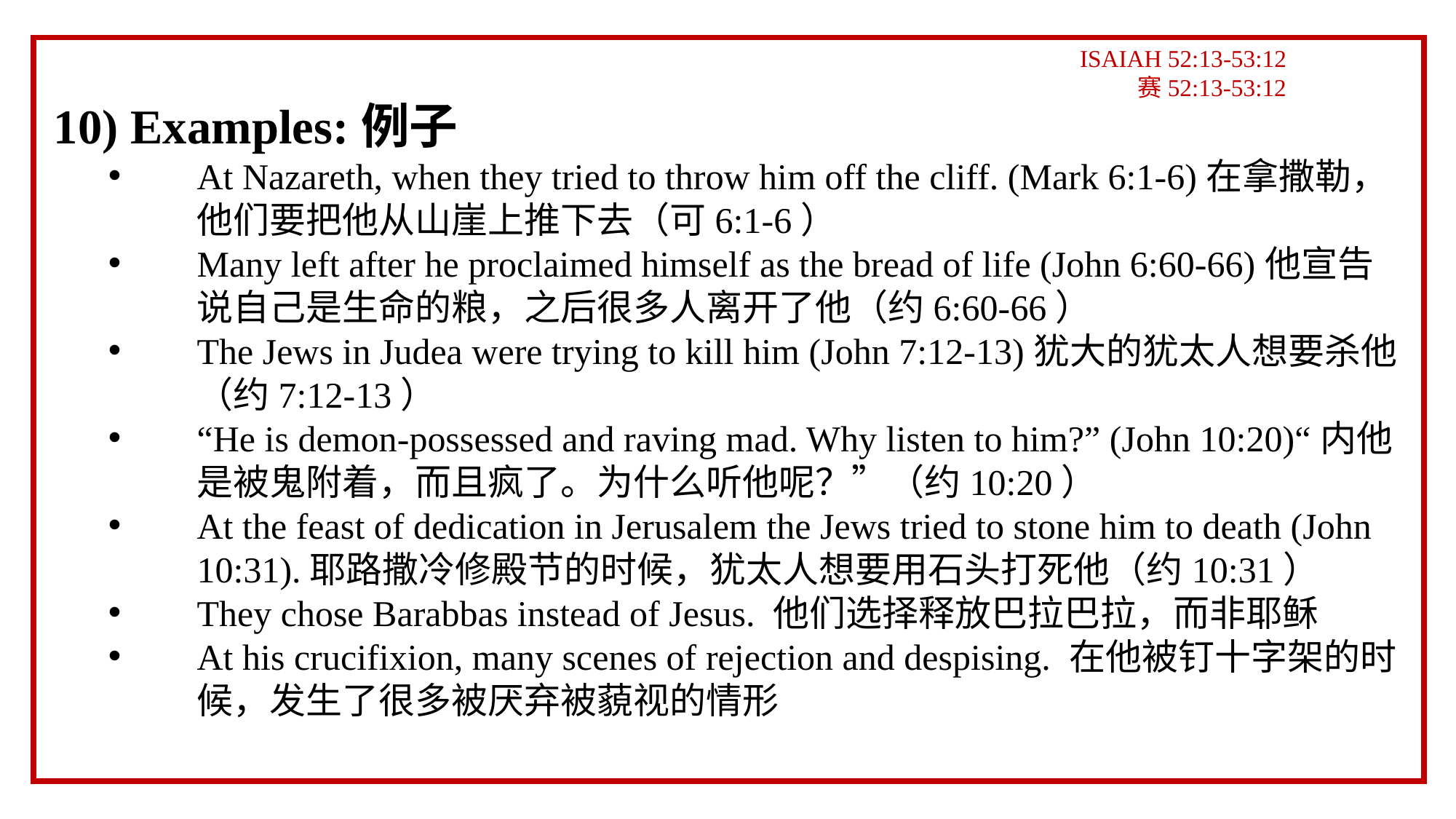

ISAIAH 52:13-53:12
赛52:13-53:12
10) Examples:例子
At Nazareth, when they tried to throw him off the cliff. (Mark 6:1-6)在拿撒勒，他们要把他从山崖上推下去（可6:1-6）
Many left after he proclaimed himself as the bread of life (John 6:60-66)他宣告说自己是生命的粮，之后很多人离开了他（约6:60-66）
The Jews in Judea were trying to kill him (John 7:12-13)犹大的犹太人想要杀他（约7:12-13）
“He is demon-possessed and raving mad. Why listen to him?” (John 10:20)“内他是被鬼附着，而且疯了。为什么听他呢？”（约10:20）
At the feast of dedication in Jerusalem the Jews tried to stone him to death (John 10:31).耶路撒冷修殿节的时候，犹太人想要用石头打死他（约10:31）
They chose Barabbas instead of Jesus. 他们选择释放巴拉巴拉，而非耶稣
At his crucifixion, many scenes of rejection and despising. 在他被钉十字架的时候，发生了很多被厌弃被藐视的情形